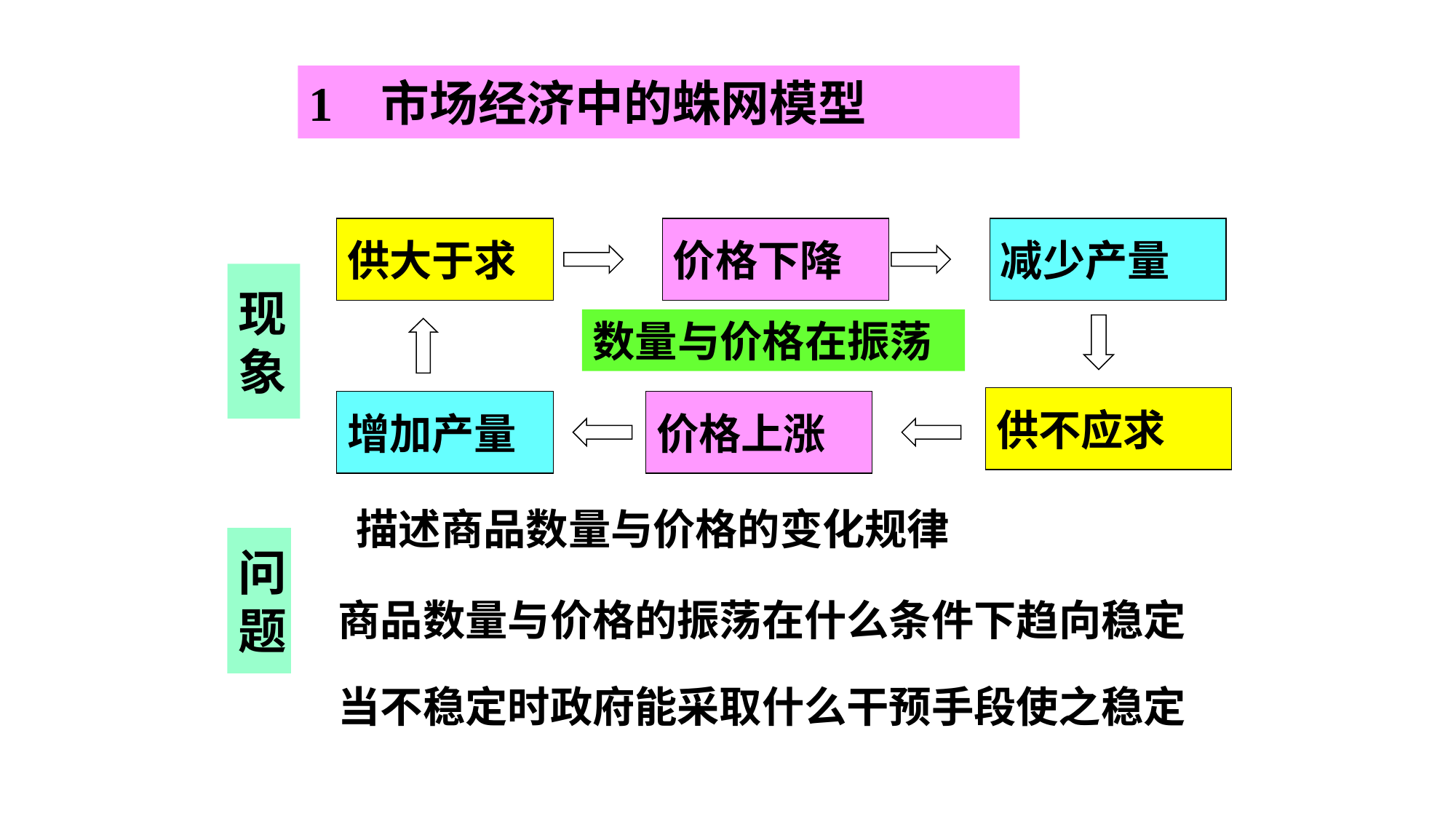

1   市场经济中的蛛网模型
供大于求
价格下降

减少产量

现
象
数量与价格在振荡

供不应求

增加产量

价格上涨

描述商品数量与价格的变化规律
问
题
商品数量与价格的振荡在什么条件下趋向稳定
当不稳定时政府能采取什么干预手段使之稳定